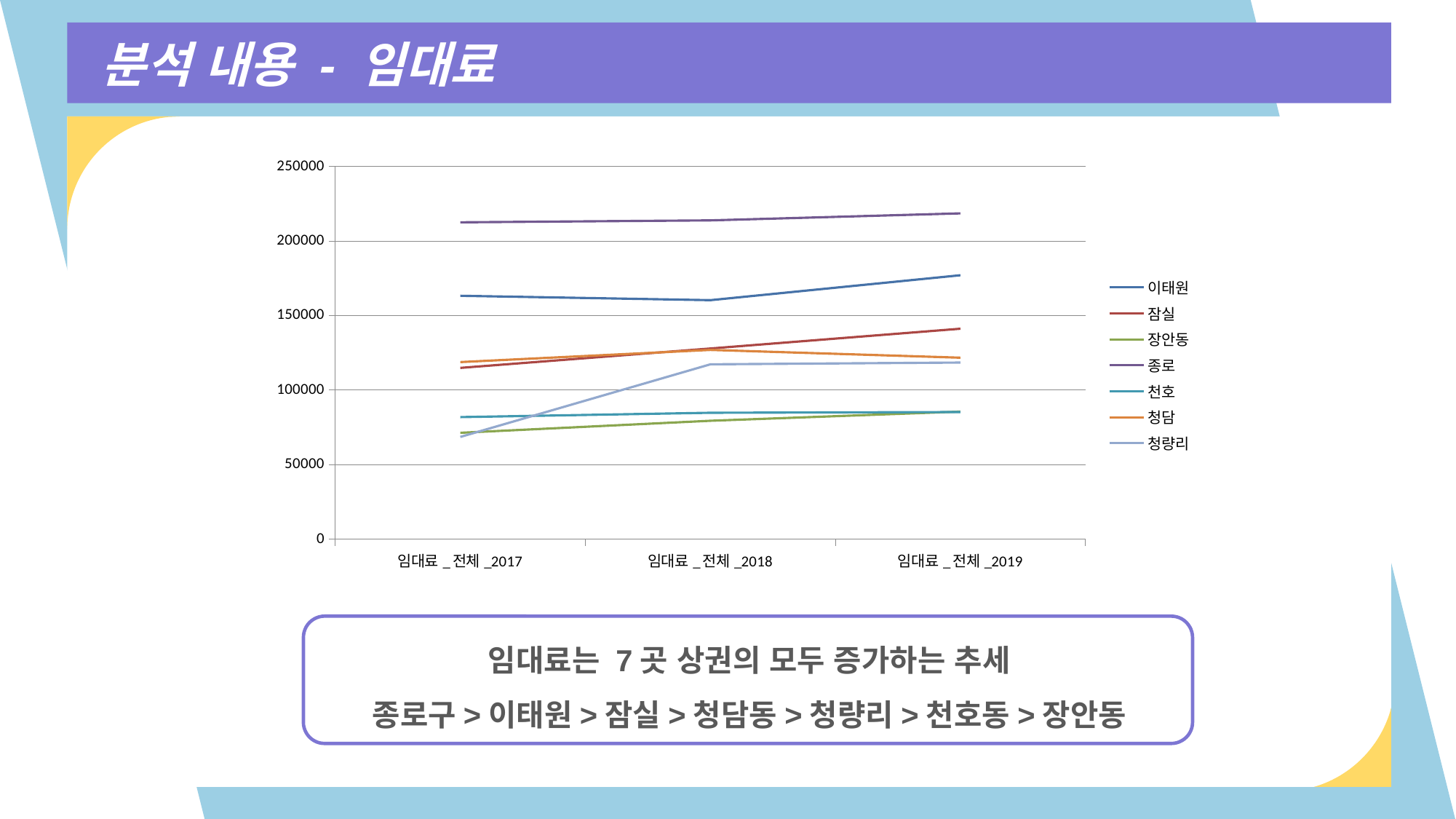

분석 내용 - 임대료

### Chart

| Category | 이태원 | 잠실 | 장안동 | 종로 | 천호 | 청담 | 청량리 |
|---|---|---|---|---|---|---|---|
| 임대료_전체_2017 | 163296.33 | 114935.77 | 71395.18 | 212533.88 | 81934.92 | 118837.0 | 68636.0 |
| 임대료_전체_2018 | 160336.0 | 127947.85 | 79466.12 | 213836.51 | 84846.22 | 126989.0 | 117343.0 |
| 임대료_전체_2019 | 177079.0 | 141205.59 | 85626.81 | 218545.29 | 85330.07 | 121791.0 | 118540.0 |
임대료는 7곳 상권의 모두 증가하는 추세
종로구>이태원>잠실>청담동>청량리>천호동>장안동